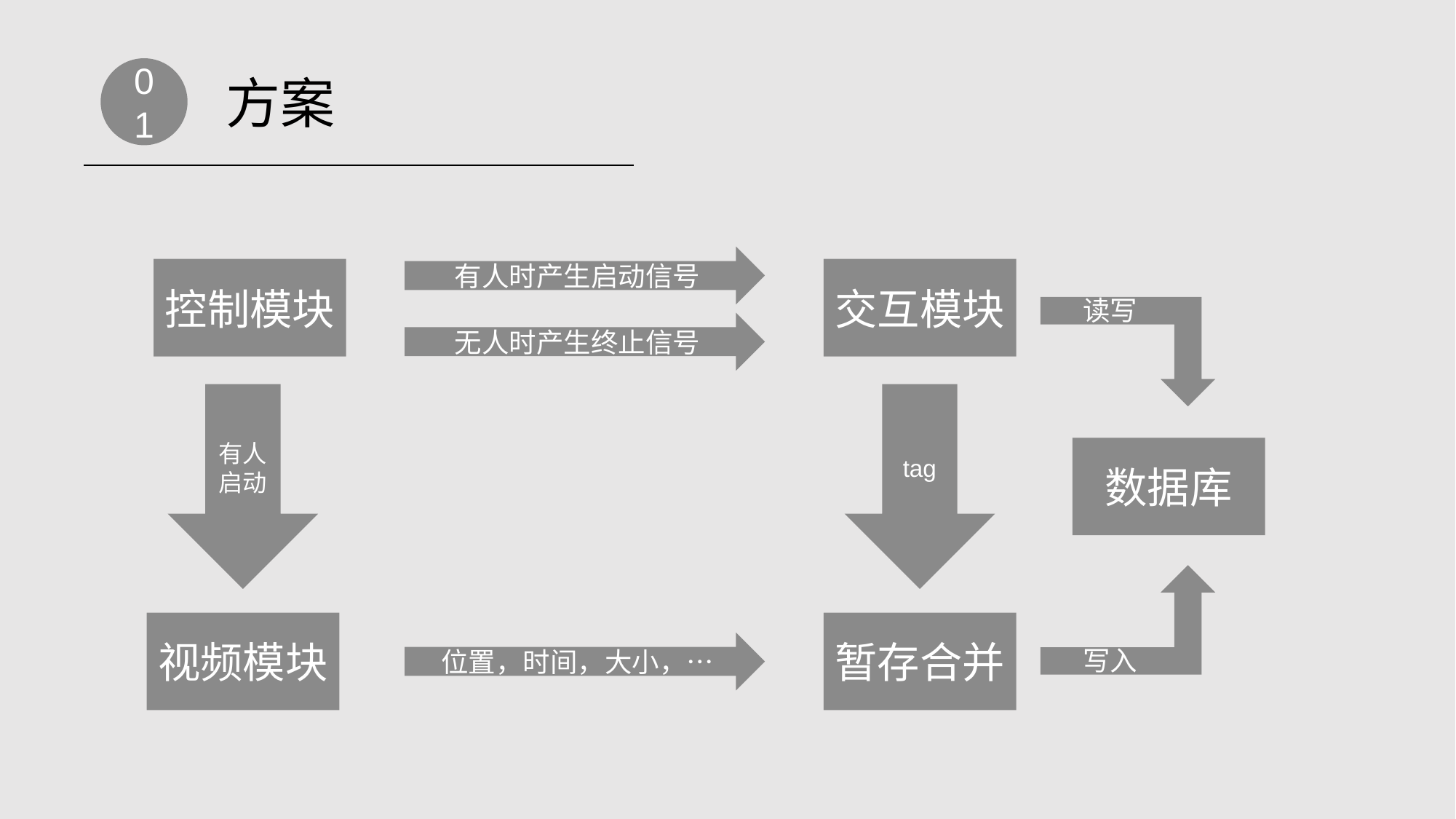

01
方案
有人时产生启动信号
控制模块
交互模块
读写

无人时产生终止信号
有人
启动
tag
数据库

视频模块
暂存合并
位置，时间，大小，…
写入